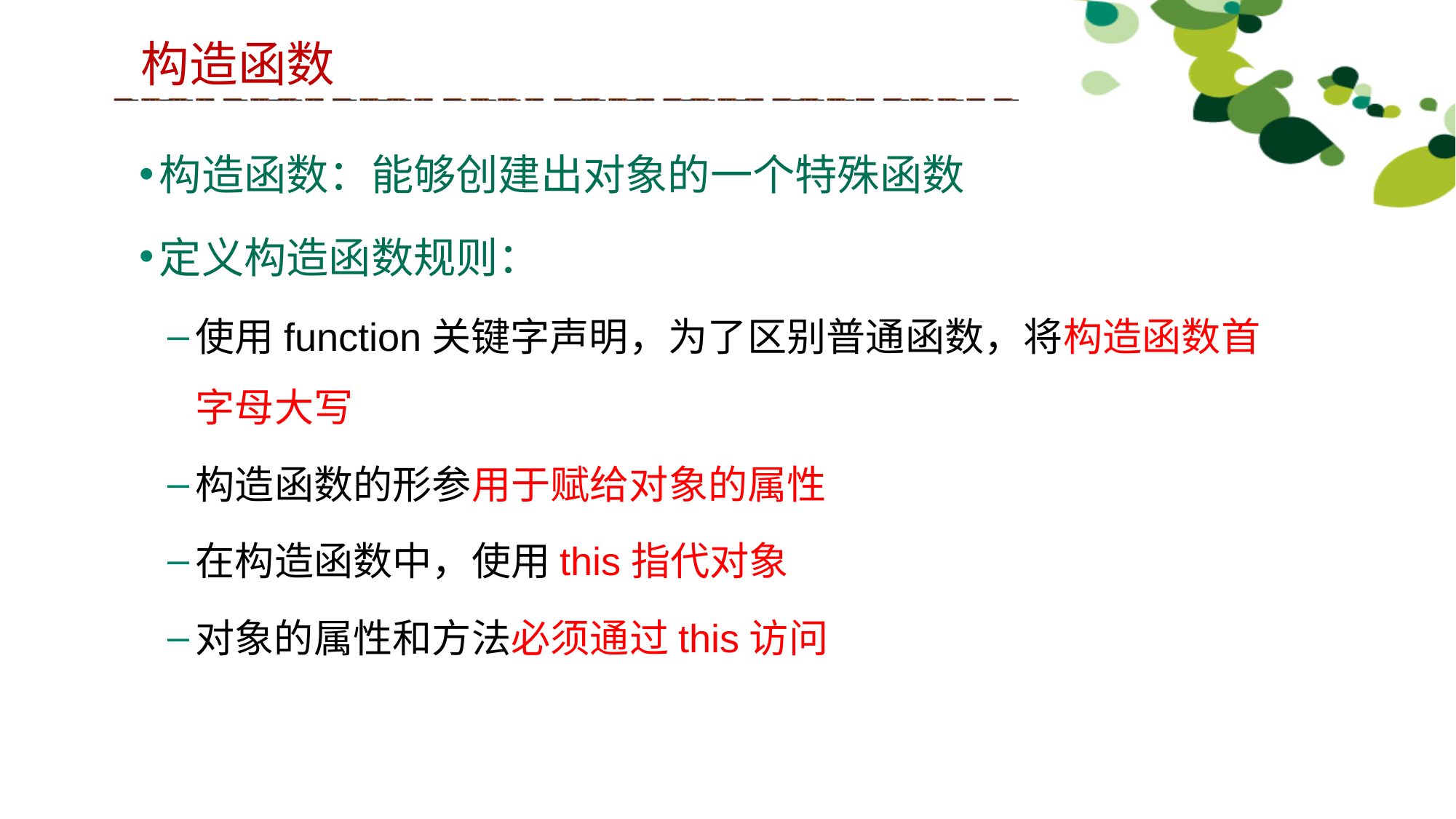

构造函数
构造函数：能够创建出对象的一个特殊函数
定义构造函数规则：
使用function关键字声明，为了区别普通函数，将构造函数首字母大写
构造函数的形参用于赋给对象的属性
在构造函数中，使用this指代对象
对象的属性和方法必须通过this访问